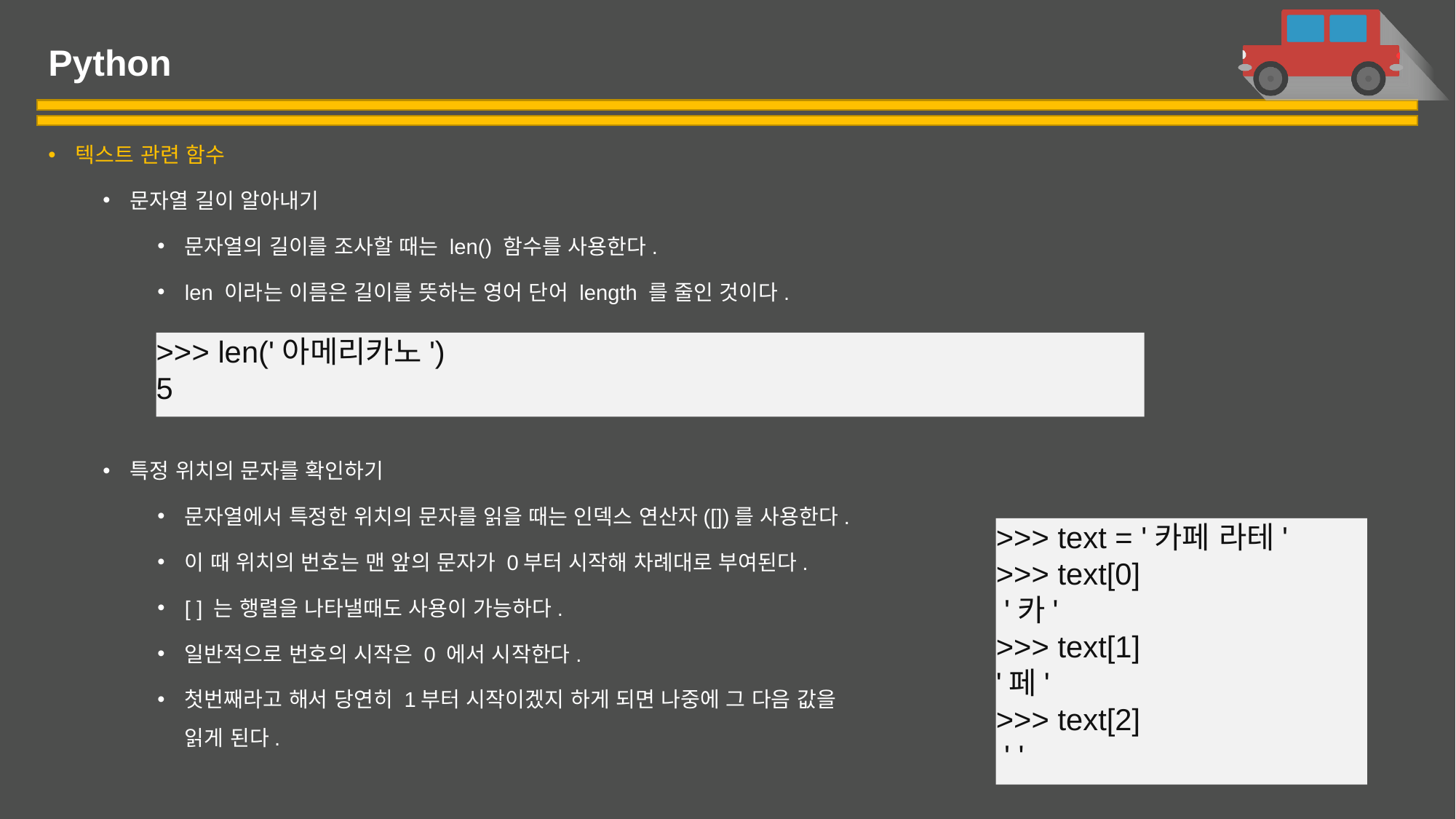

# Python
텍스트 관련 함수
문자열 길이 알아내기
문자열의 길이를 조사할 때는 len() 함수를 사용한다.
len 이라는 이름은 길이를 뜻하는 영어 단어 length 를 줄인 것이다.

특정 위치의 문자를 확인하기
문자열에서 특정한 위치의 문자를 읽을 때는 인덱스 연산자([])를 사용한다.
이 때 위치의 번호는 맨 앞의 문자가 0부터 시작해 차례대로 부여된다.
[ ] 는 행렬을 나타낼때도 사용이 가능하다.
일반적으로 번호의 시작은 0 에서 시작한다.
첫번째라고 해서 당연히 1부터 시작이겠지 하게 되면 나중에 그 다음 값을
읽게 된다.
>>> len('아메리카노')
5
>>> text = '카페 라테'
>>> text[0]
 '카'
>>> text[1]
'페'
>>> text[2]
 ' '